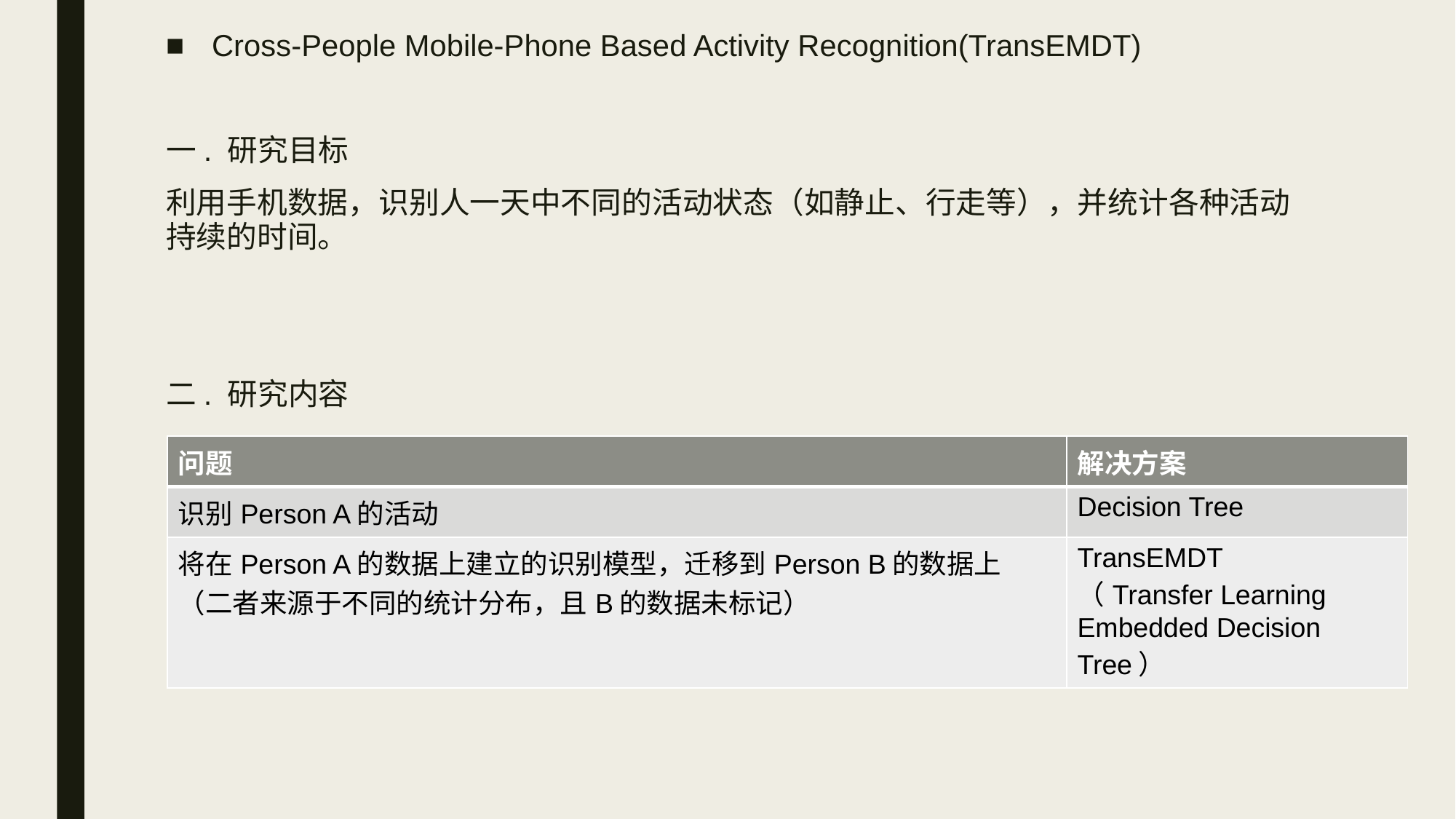

Cross-People Mobile-Phone Based Activity Recognition(TransEMDT)

一. 研究目标
利用手机数据，识别人一天中不同的活动状态（如静止、行走等），并统计各种活动持续的时间。

二. 研究内容

| 问题 | 解决方案 |
| --- | --- |
| 识别Person A的活动 | Decision Tree |
| 将在Person A的数据上建立的识别模型，迁移到Person B的数据上（二者来源于不同的统计分布，且B的数据未标记） | TransEMDT （Transfer Learning Embedded Decision Tree） |